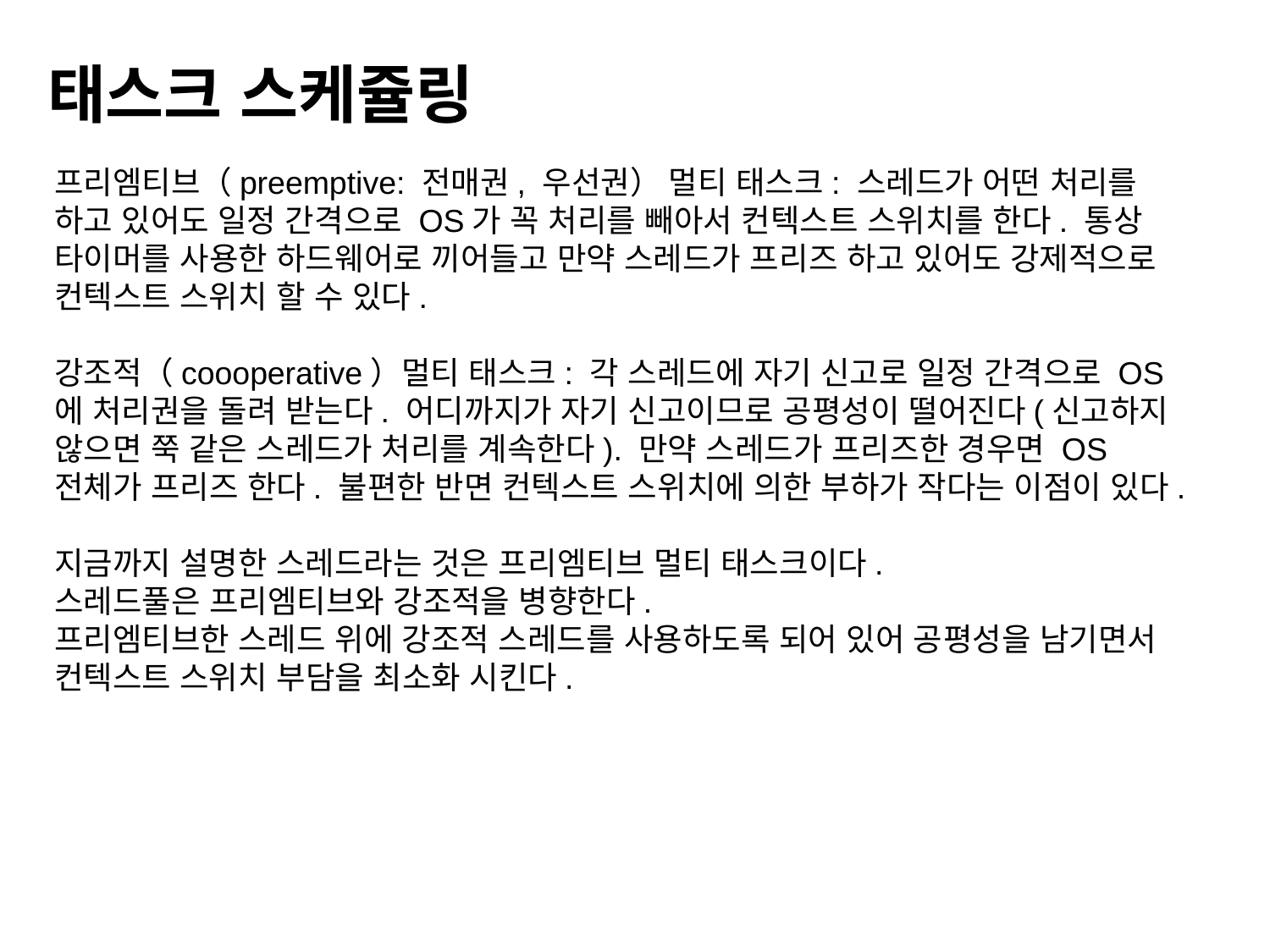

태스크 스케쥴링
프리엠티브（preemptive: 전매권, 우선권） 멀티 태스크: 스레드가 어떤 처리를 하고 있어도 일정 간격으로 OS가 꼭 처리를 빼아서 컨텍스트 스위치를 한다. 통상 타이머를 사용한 하드웨어로 끼어들고 만약 스레드가 프리즈 하고 있어도 강제적으로 컨텍스트 스위치 할 수 있다.

강조적（coooperative）멀티 태스크: 각 스레드에 자기 신고로 일정 간격으로 OS에 처리권을 돌려 받는다. 어디까지가 자기 신고이므로 공평성이 떨어진다(신고하지 않으면 쭉 같은 스레드가 처리를 계속한다). 만약 스레드가 프리즈한 경우면 OS 전체가 프리즈 한다. 불편한 반면 컨텍스트 스위치에 의한 부하가 작다는 이점이 있다.

지금까지 설명한 스레드라는 것은 프리엠티브 멀티 태스크이다.
스레드풀은 프리엠티브와 강조적을 병향한다.
프리엠티브한 스레드 위에 강조적 스레드를 사용하도록 되어 있어 공평성을 남기면서 컨텍스트 스위치 부담을 최소화 시킨다.